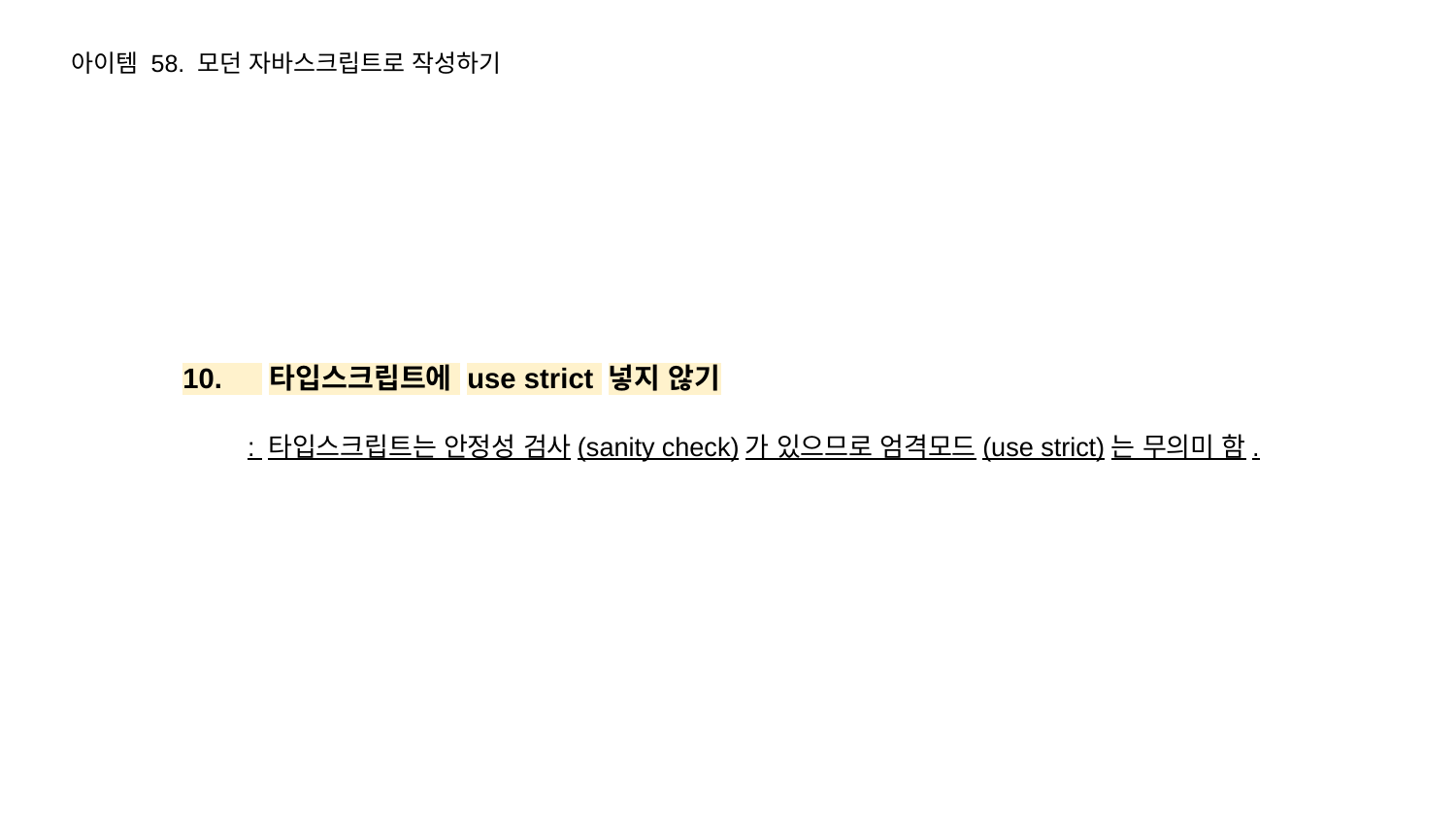

아이템 58. 모던 자바스크립트로 작성하기
 10.     타입스크립트에 use strict 넣지 않기

: 타입스크립트는 안정성 검사(sanity check)가 있으므로 엄격모드(use strict)는 무의미 함.